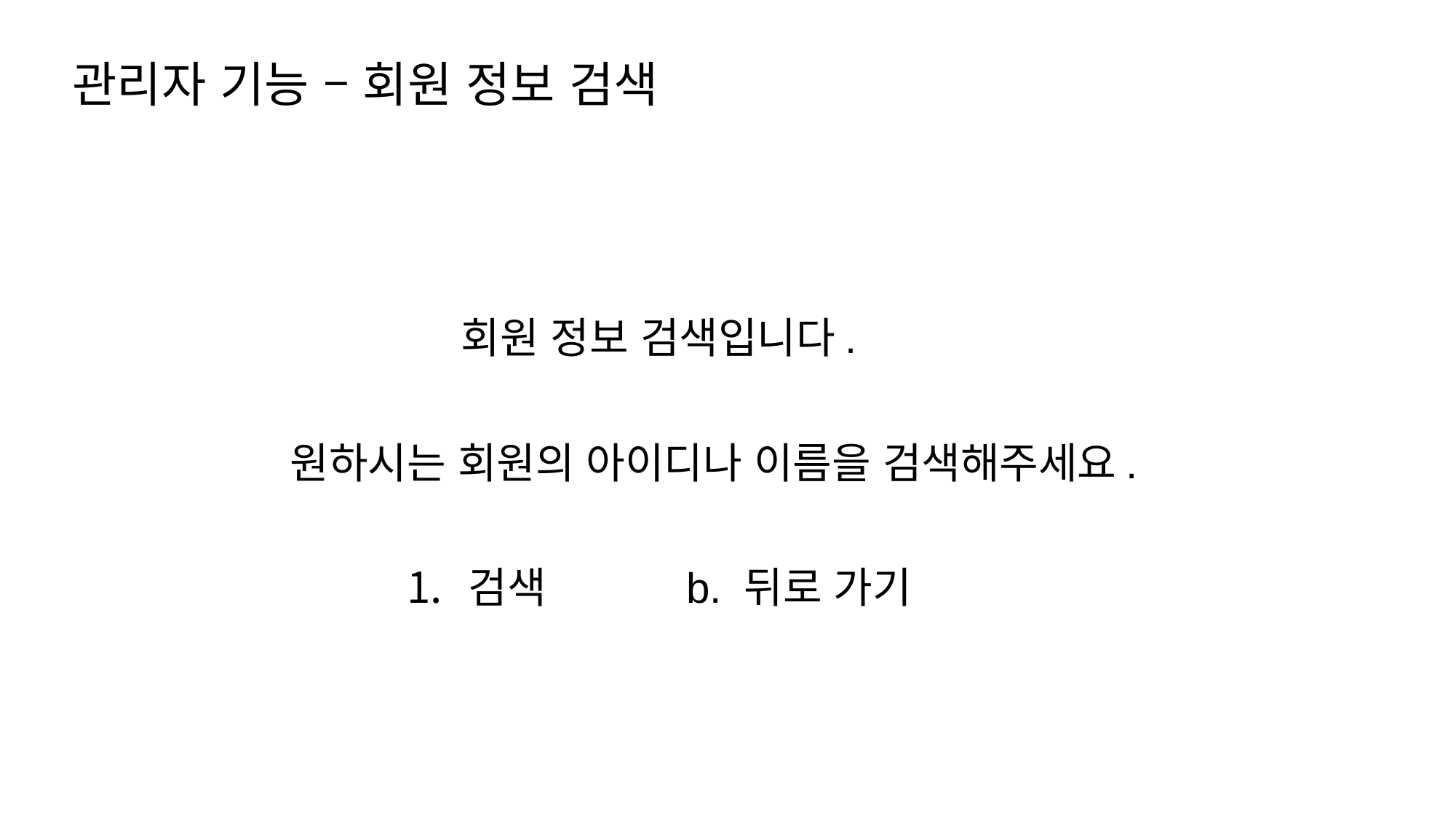

# 관리자 기능 – 회원 정보 검색
회원 정보 검색입니다.
원하시는 회원의 아이디나 이름을 검색해주세요.
검색		b. 뒤로 가기